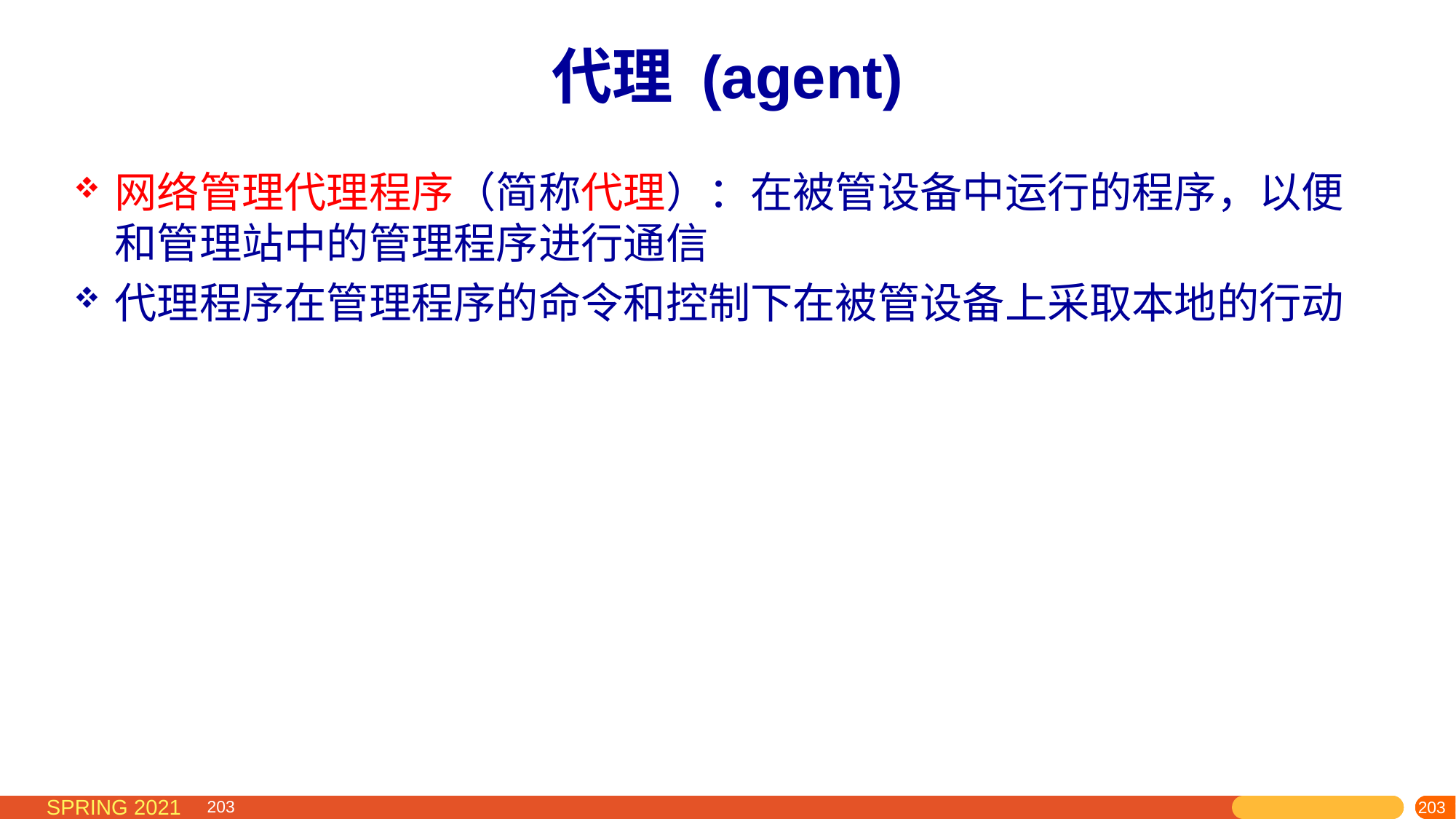

# 代理 (agent)
网络管理代理程序（简称代理）：在被管设备中运行的程序，以便和管理站中的管理程序进行通信
代理程序在管理程序的命令和控制下在被管设备上采取本地的行动